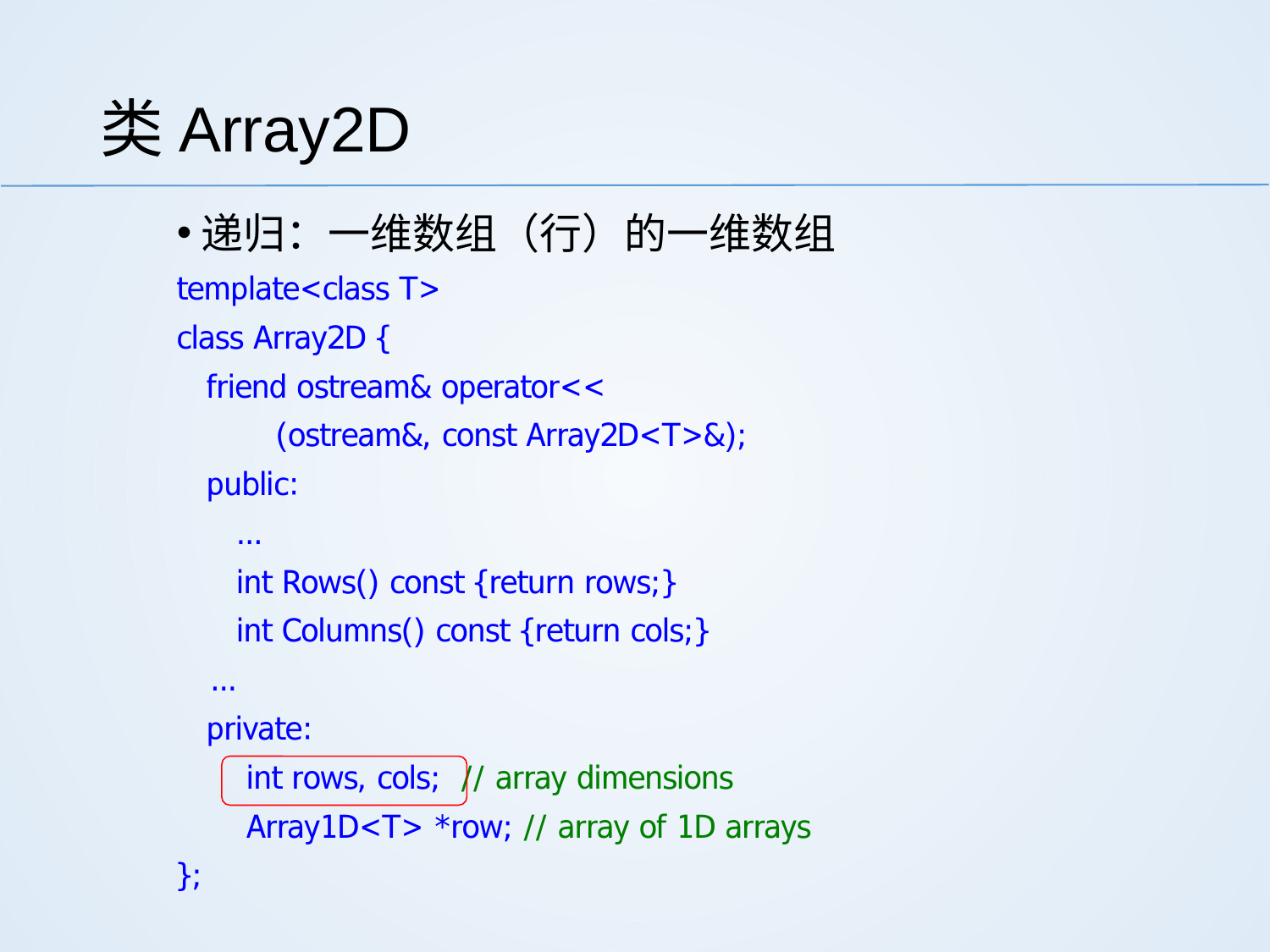

# 类Array2D
递归：一维数组（行）的一维数组
template<class T>
class Array2D {
   friend ostream& operator<<
          (ostream&, const Array2D<T>&);
   public:
      …
      int Rows() const {return rows;}
      int Columns() const {return cols;}
	 …
   private:
       int rows, cols;  // array dimensions
       Array1D<T> *row; // array of 1D arrays
};

20